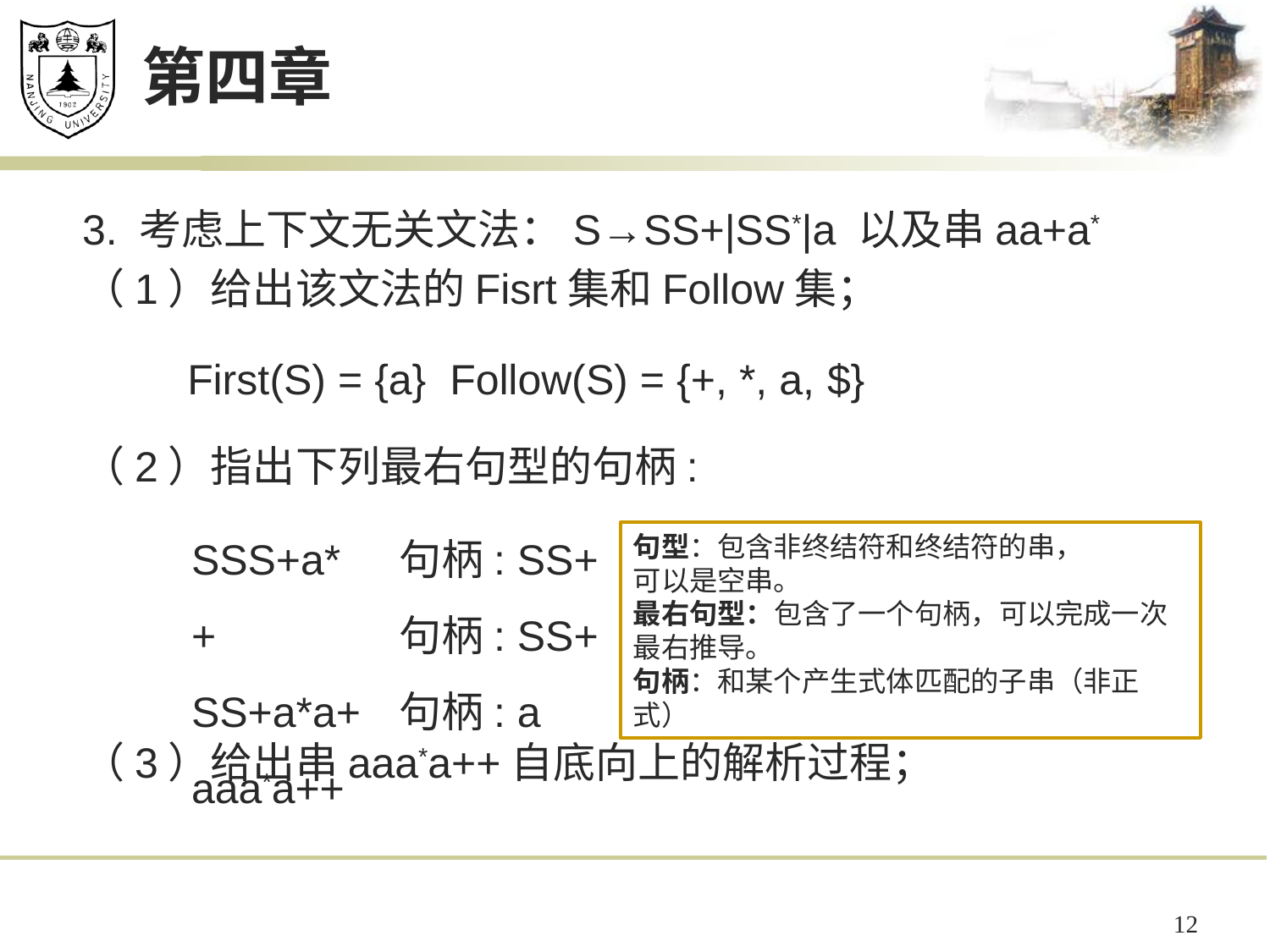

# 第四章
3. 考虑上下文无关文法：S→SS+|SS*|a 以及串aa+a*
（1）给出该文法的Fisrt集和Follow集；

（2）指出下列最右句型的句柄:

（3）给出串aaa*a++自底向上的解析过程；

First(S) = {a}  Follow(S) = {+, *, a, $}
SSS+a*+
SS+a*a+
aaa*a++
句柄: SS+
句柄: SS+
句柄: a
句型：包含非终结符和终结符的串，
可以是空串。
最右句型：包含了一个句柄，可以完成一次最右推导。
句柄：和某个产生式体匹配的子串（非正式）